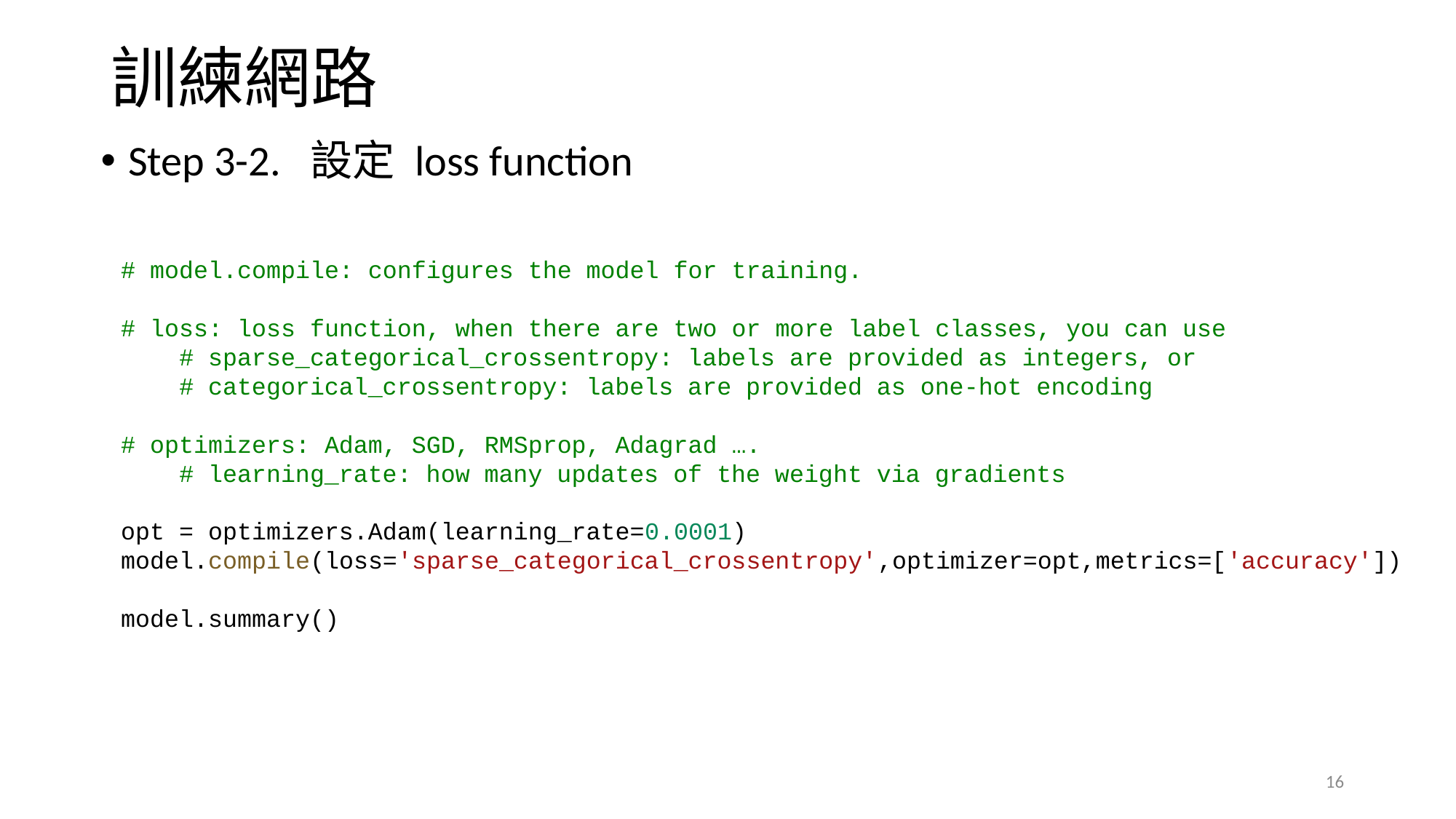

# 訓練網路
Step 3-2.  設定 loss function
# model.compile: configures the model for training.

# loss: loss function, when there are two or more label classes, you can use
    # sparse_categorical_crossentropy: labels are provided as integers, or
    # categorical_crossentropy: labels are provided as one-hot encoding

# optimizers: Adam, SGD, RMSprop, Adagrad ….
    # learning_rate: how many updates of the weight via gradients

opt = optimizers.Adam(learning_rate=0.0001)
model.compile(loss='sparse_categorical_crossentropy',optimizer=opt,metrics=['accuracy'])
model.summary()

16